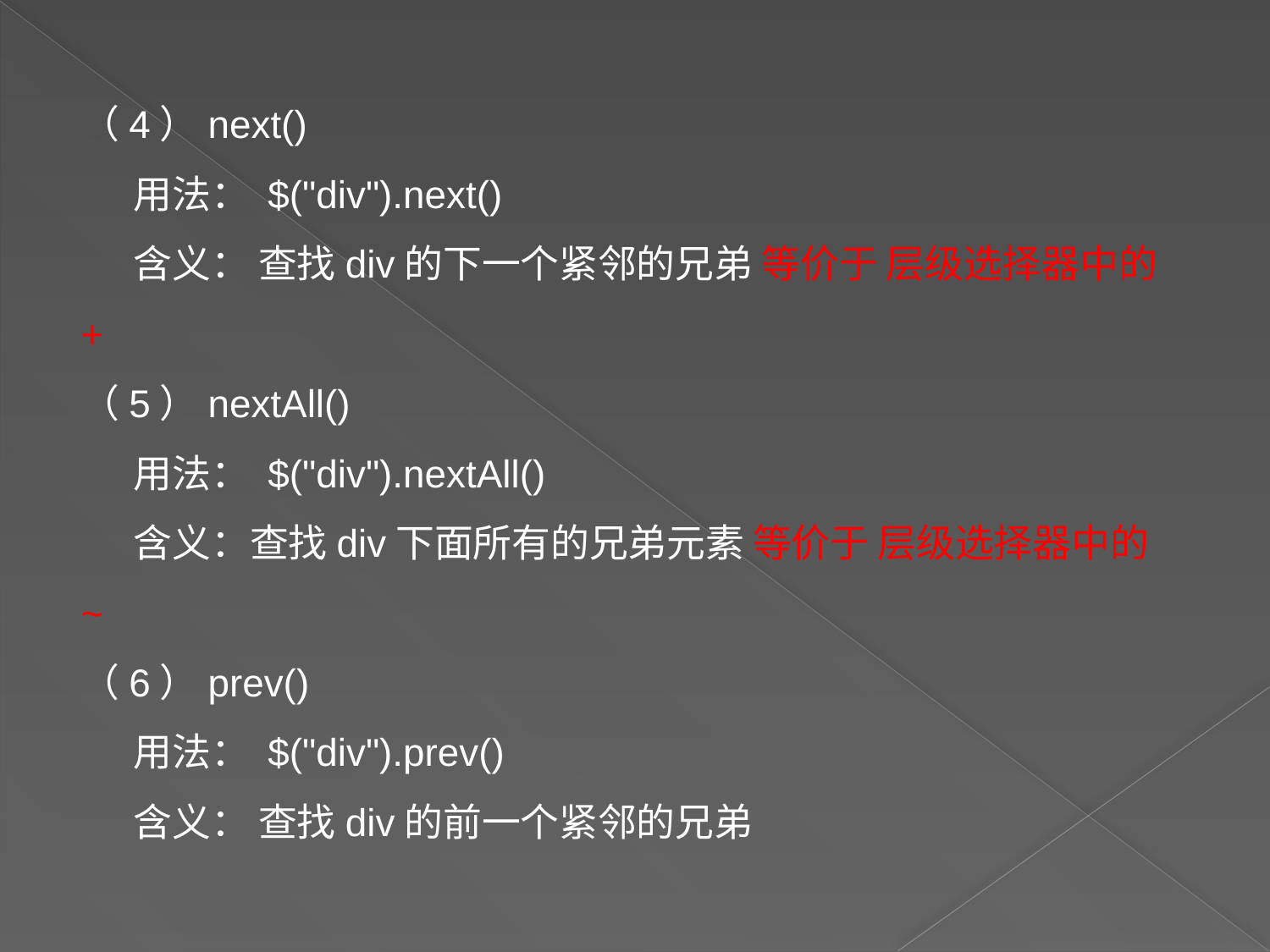

（4）next()
     用法： $("div").next()
     含义： 查找div的下一个紧邻的兄弟 等价于 层级选择器中的 +
（5）nextAll()
     用法： $("div").nextAll()
     含义：查找div下面所有的兄弟元素 等价于 层级选择器中的  ~
（6）prev()
     用法： $("div").prev()
     含义： 查找div的前一个紧邻的兄弟